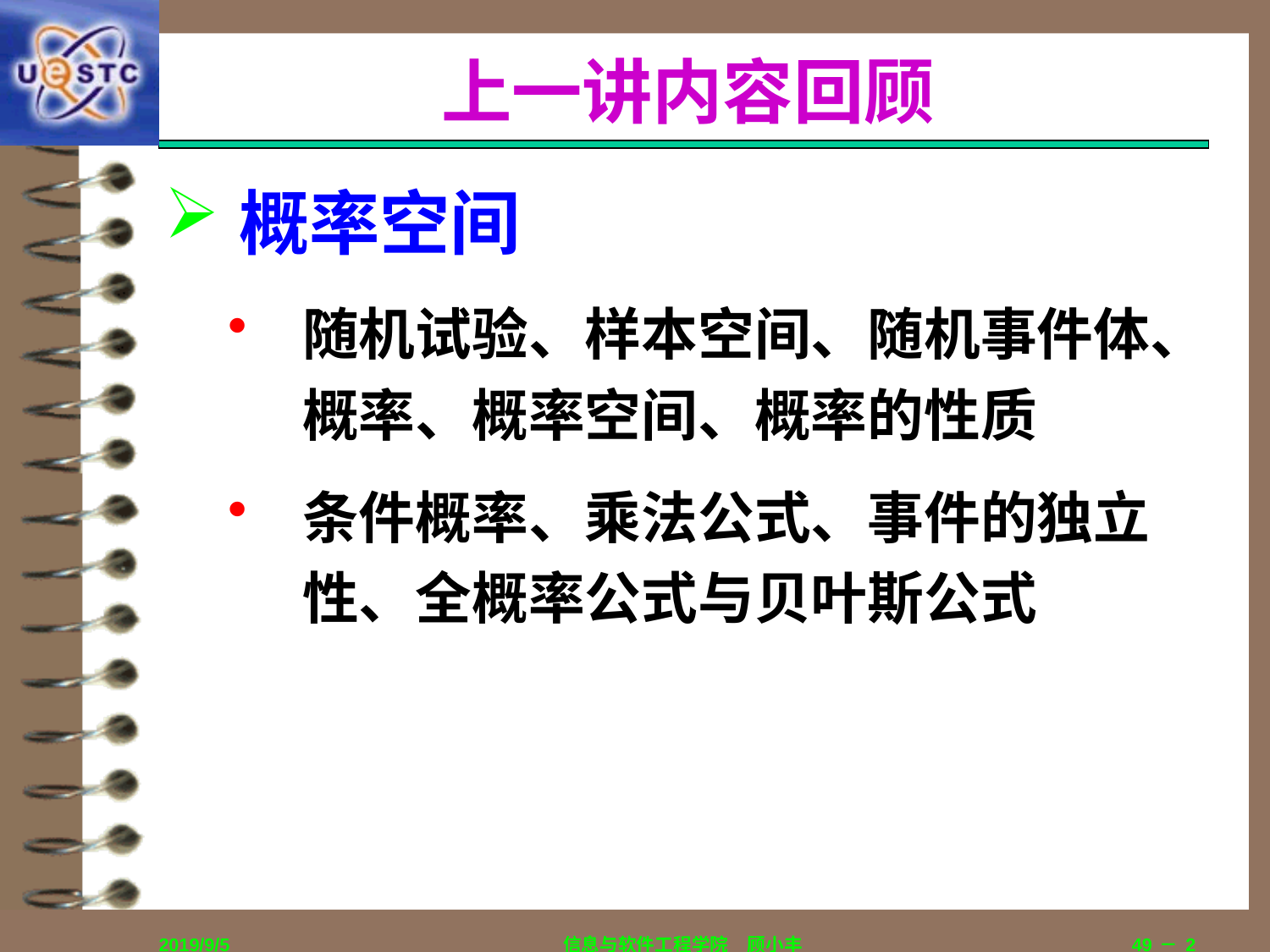

# 上一讲内容回顾
概率空间
随机试验、样本空间、随机事件体、概率、概率空间、概率的性质
条件概率、乘法公式、事件的独立性、全概率公式与贝叶斯公式
2019/9/5
信息与软件工程学院　顾小丰
49－2